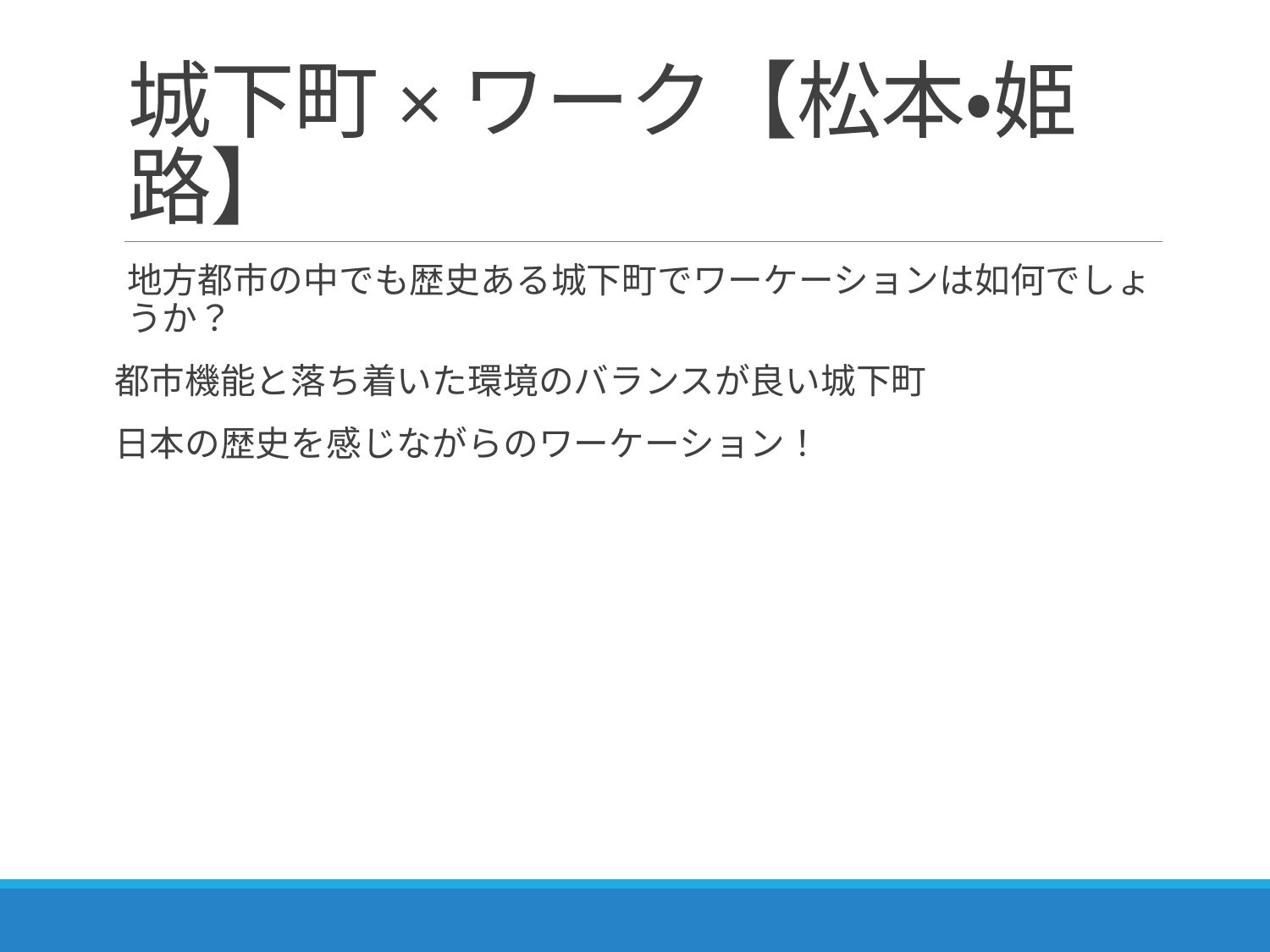

# 城下町×ワーク【松本・姫路】
地方都市の中でも歴史ある城下町でワーケーションは如何でしょうか？
都市機能と落ち着いた環境のバランスが良い城下町
日本の歴史を感じながらのワーケーション！